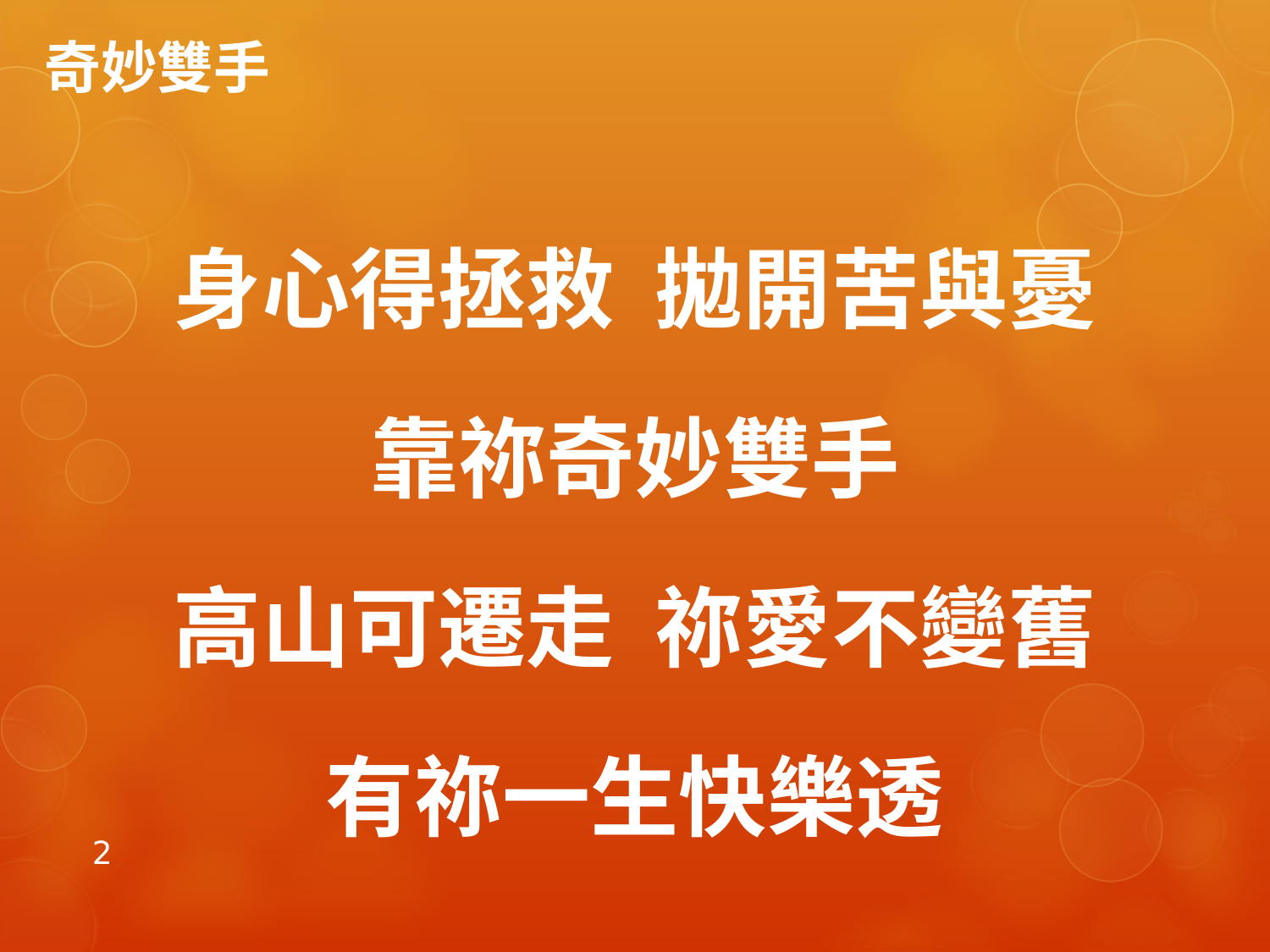

# 奇妙雙手
身心得拯救  拋開苦與憂
靠祢奇妙雙手
高山可遷走  祢愛不變舊
有祢一生快樂透
2